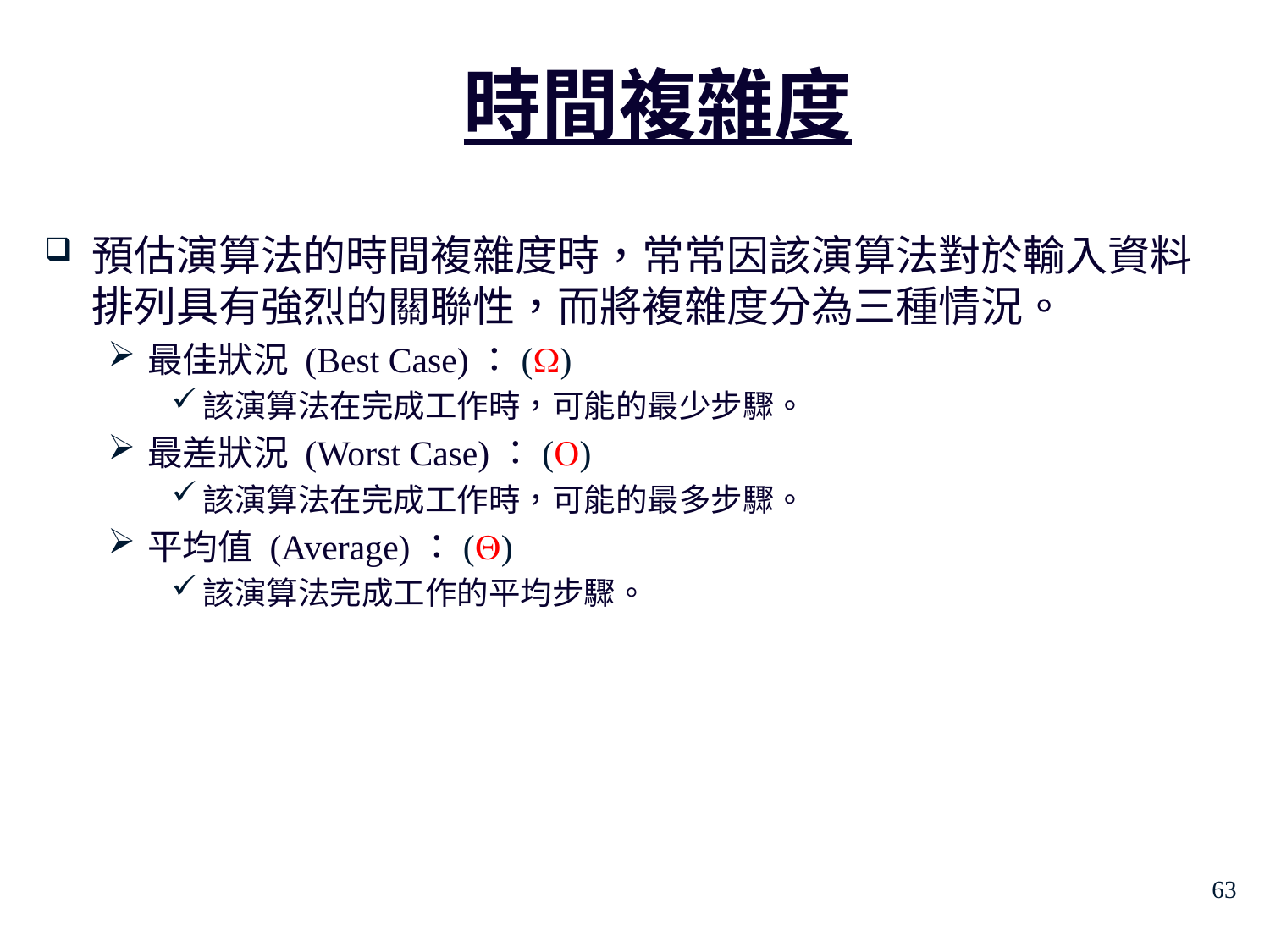

# 時間複雜度
預估演算法的時間複雜度時，常常因該演算法對於輸入資料排列具有強烈的關聯性，而將複雜度分為三種情況。
最佳狀況 (Best Case)：(Ω)
該演算法在完成工作時，可能的最少步驟。
最差狀況 (Worst Case)：(Ο)
該演算法在完成工作時，可能的最多步驟。
平均值 (Average)：(Θ)
該演算法完成工作的平均步驟。

63